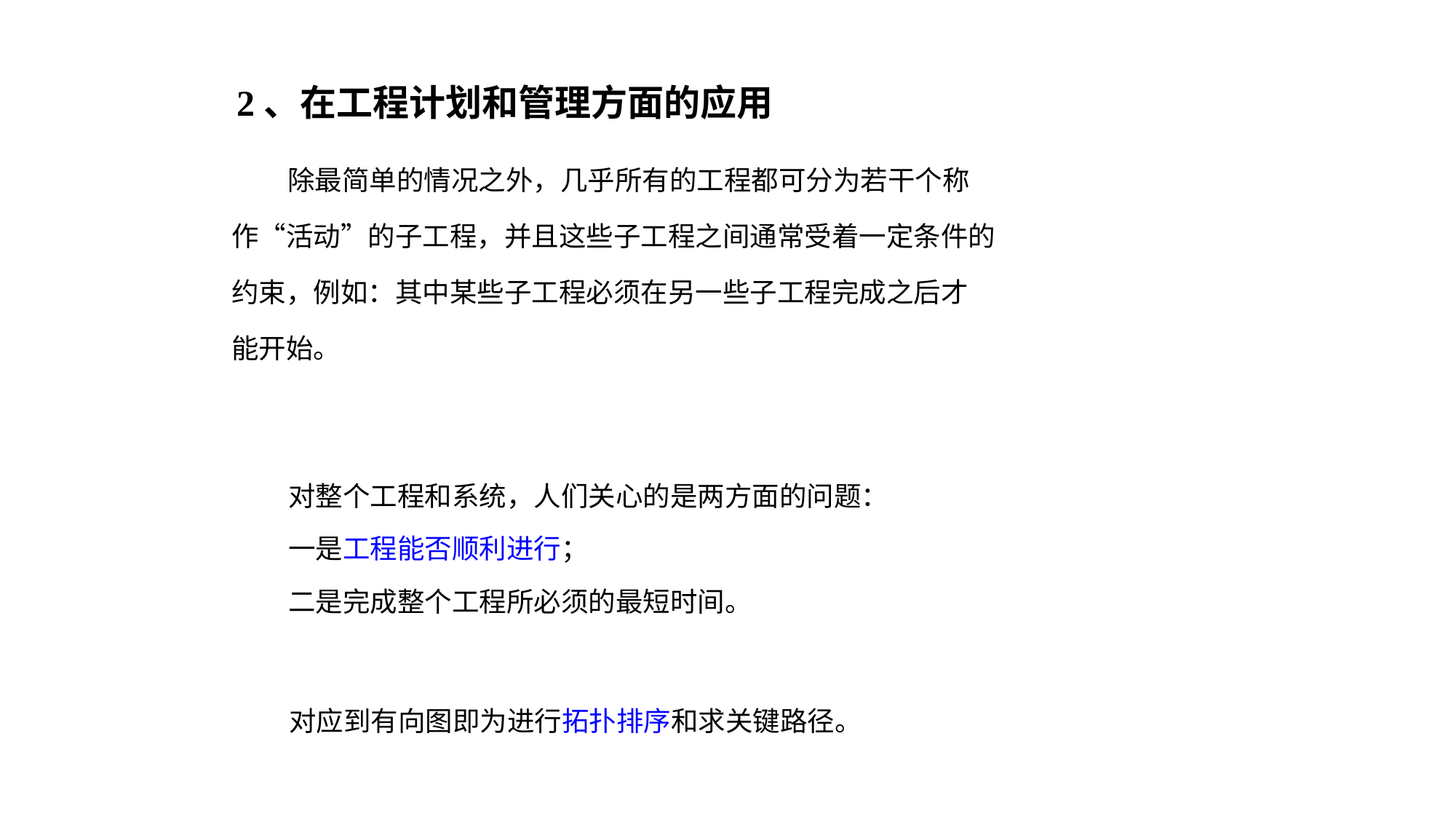

2、在工程计划和管理方面的应用
        除最简单的情况之外，几乎所有的工程都可分为若干个称
作“活动”的子工程，并且这些子工程之间通常受着一定条件的
约束，例如：其中某些子工程必须在另一些子工程完成之后才
能开始。
        对整个工程和系统，人们关心的是两方面的问题：
        一是工程能否顺利进行；
        二是完成整个工程所必须的最短时间。
        对应到有向图即为进行拓扑排序和求关键路径。